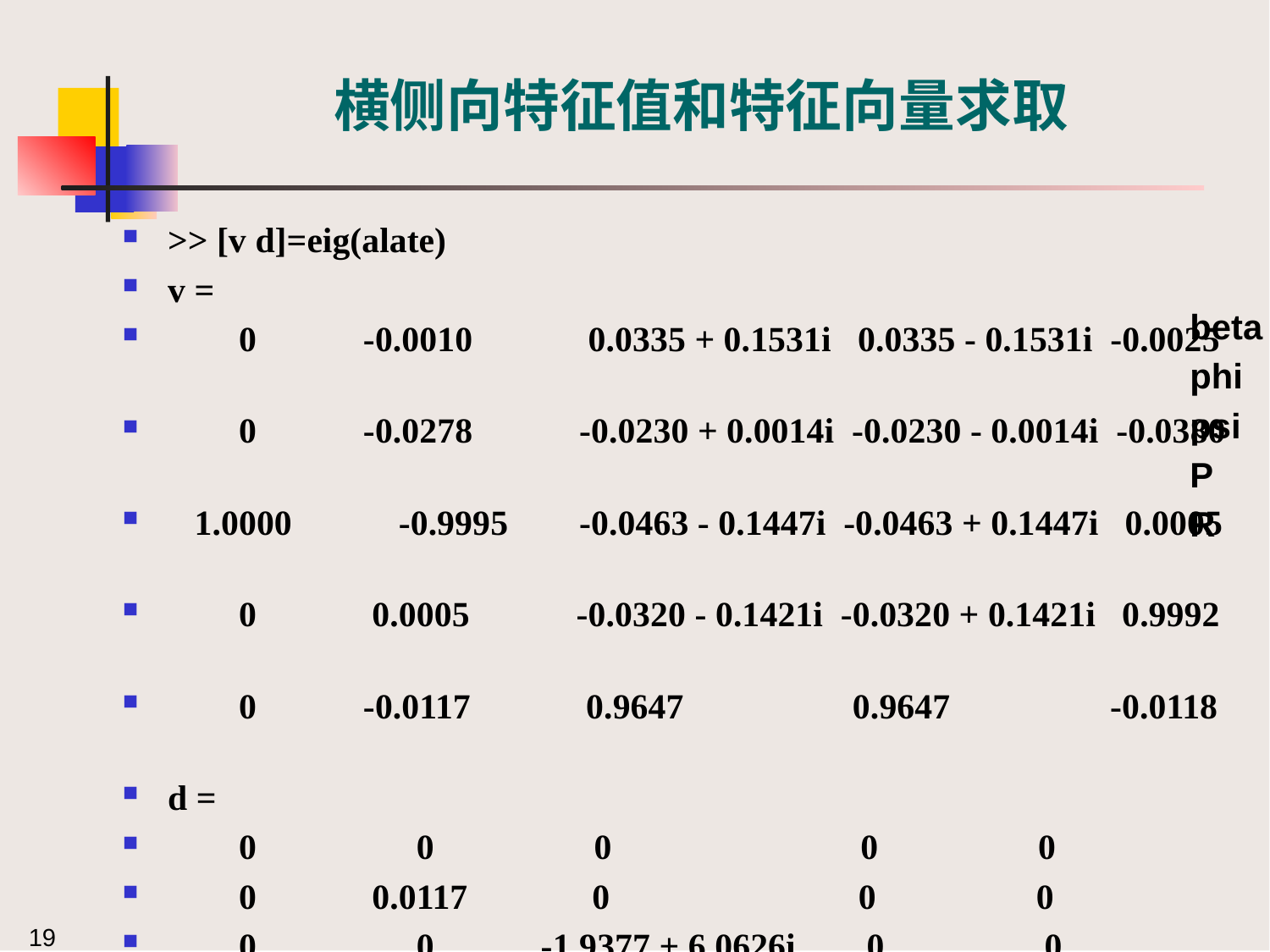

>> [v d]=eig(alate)
v =
        0            -0.0010             0.0335 + 0.1531i   0.0335 - 0.1531i  -0.0025
        0            -0.0278            -0.0230 + 0.0014i  -0.0230 - 0.0014i  -0.0380
   1.0000            -0.9995        -0.0463 - 0.1447i  -0.0463 + 0.1447i   0.0005
        0             0.0005            -0.0320 - 0.1421i  -0.0320 + 0.1421i   0.9992
        0            -0.0117             0.9647                   0.9647                  -0.0118
d =
        0                  0                  0                            0                  0
        0             0.0117              0                            0                  0
        0                  0            -1.9377 + 6.0626i        0                  0
        0                  0                  0            -1.9377 - 6.0626i         0
        0                  0                  0                              0            -26.2489
横侧向特征值和特征向量求取
beta
phi
psi
P
R